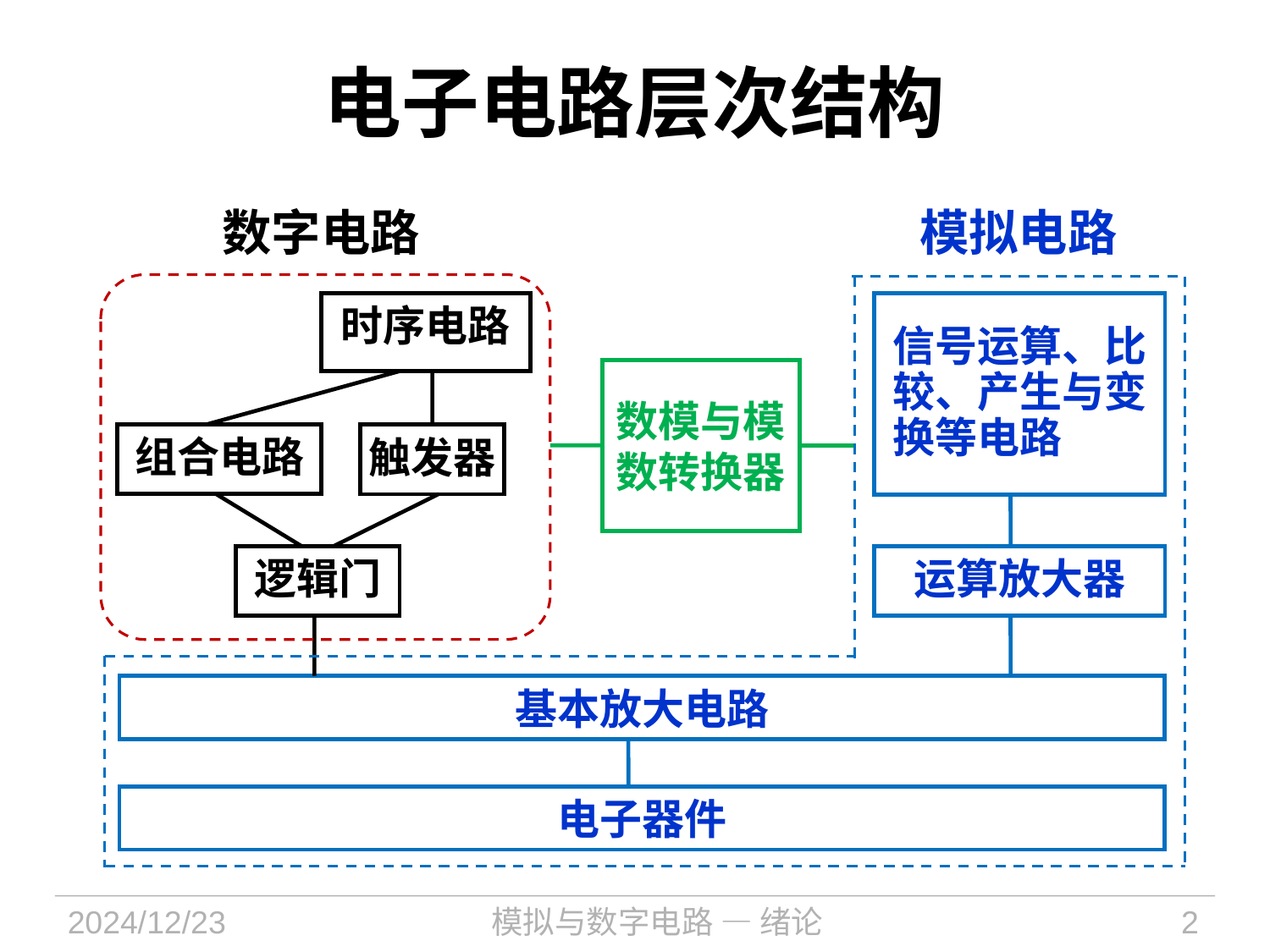

# 电子电路层次结构
数字电路
模拟电路

时序电路

组合电路
触发器

逻辑门

信号运算、比较、产生与变换等电路

运算放大器

数模与模数转换器
基本放大电路

电子器件
2024/12/23
模拟与数字电路 — 绪论
2